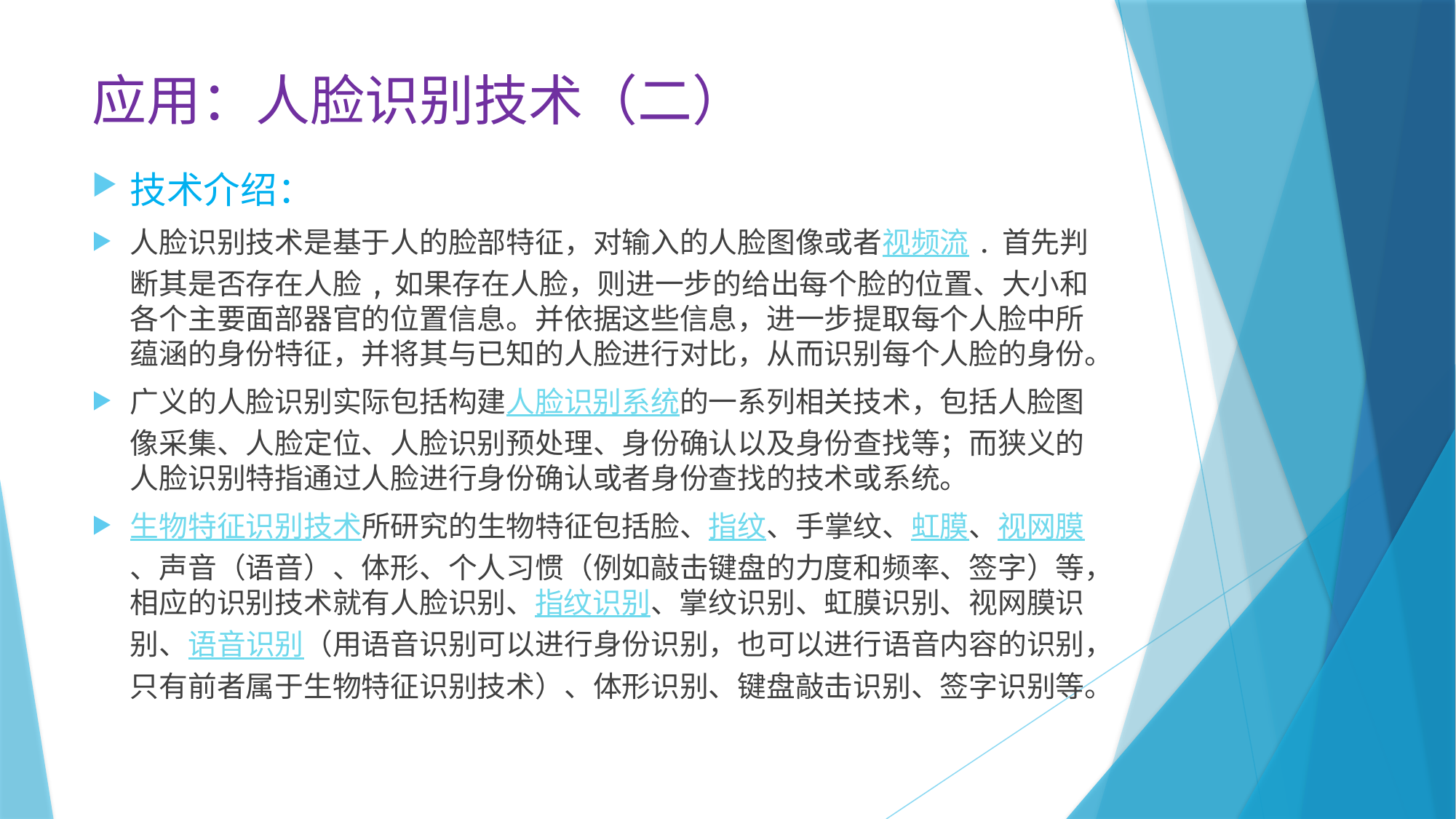

# 应用：人脸识别技术（二）
技术介绍：
人脸识别技术是基于人的脸部特征，对输入的人脸图像或者视频流 . 首先判断其是否存在人脸 , 如果存在人脸，则进一步的给出每个脸的位置、大小和各个主要面部器官的位置信息。并依据这些信息，进一步提取每个人脸中所蕴涵的身份特征，并将其与已知的人脸进行对比，从而识别每个人脸的身份。
广义的人脸识别实际包括构建人脸识别系统的一系列相关技术，包括人脸图像采集、人脸定位、人脸识别预处理、身份确认以及身份查找等；而狭义的人脸识别特指通过人脸进行身份确认或者身份查找的技术或系统。
生物特征识别技术所研究的生物特征包括脸、指纹、手掌纹、虹膜、视网膜、声音（语音）、体形、个人习惯（例如敲击键盘的力度和频率、签字）等，相应的识别技术就有人脸识别、指纹识别、掌纹识别、虹膜识别、视网膜识别、语音识别（用语音识别可以进行身份识别，也可以进行语音内容的识别，只有前者属于生物特征识别技术）、体形识别、键盘敲击识别、签字识别等。